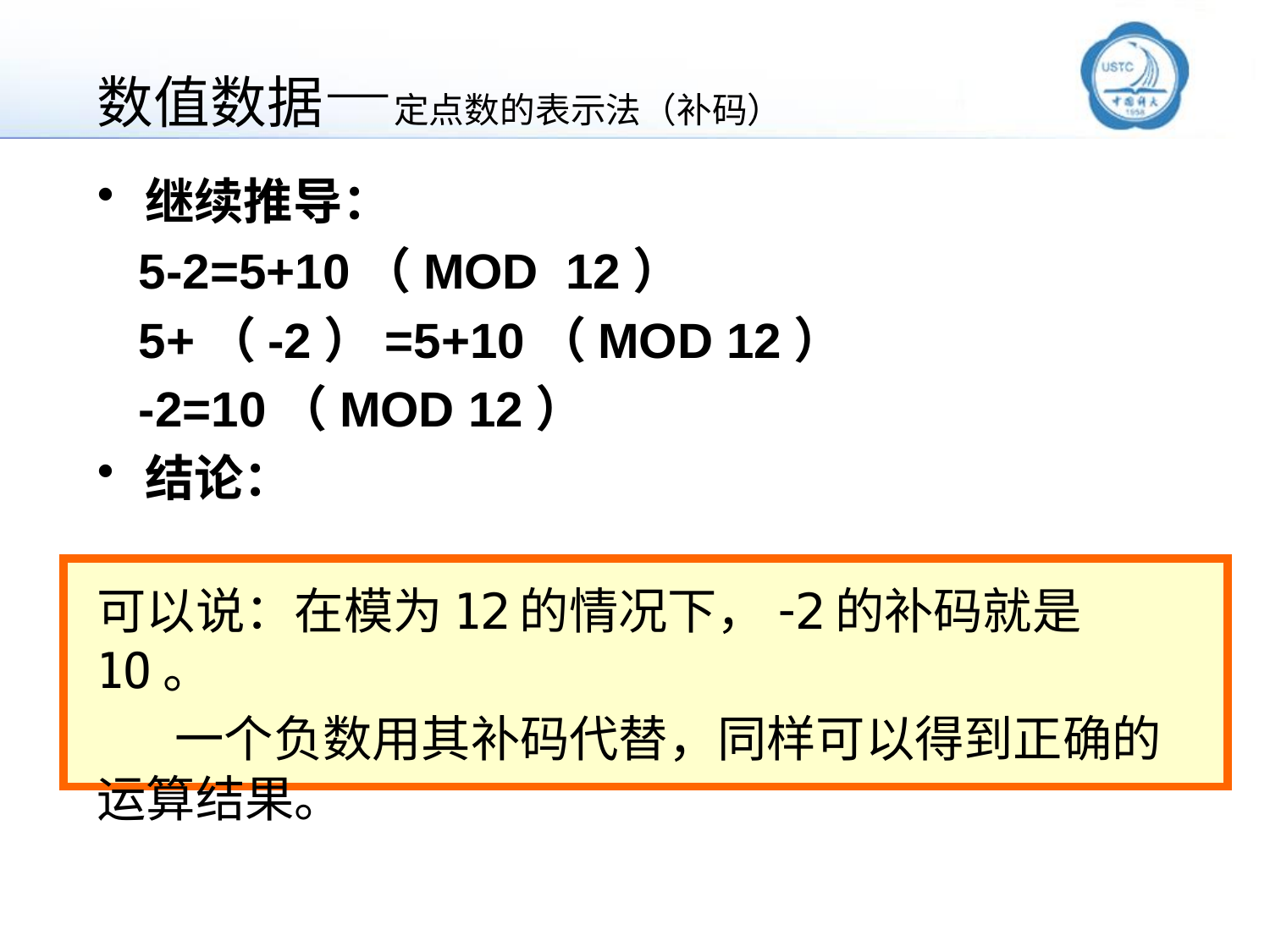

# 数值数据—定点数的表示法（补码）
继续推导：
   5-2=5+10（MOD  12）
   5+（-2）=5+10（MOD 12）
   -2=10（MOD 12）
结论：

可以说：在模为12的情况下，-2的补码就是10。
      一个负数用其补码代替，同样可以得到正确的运算结果。